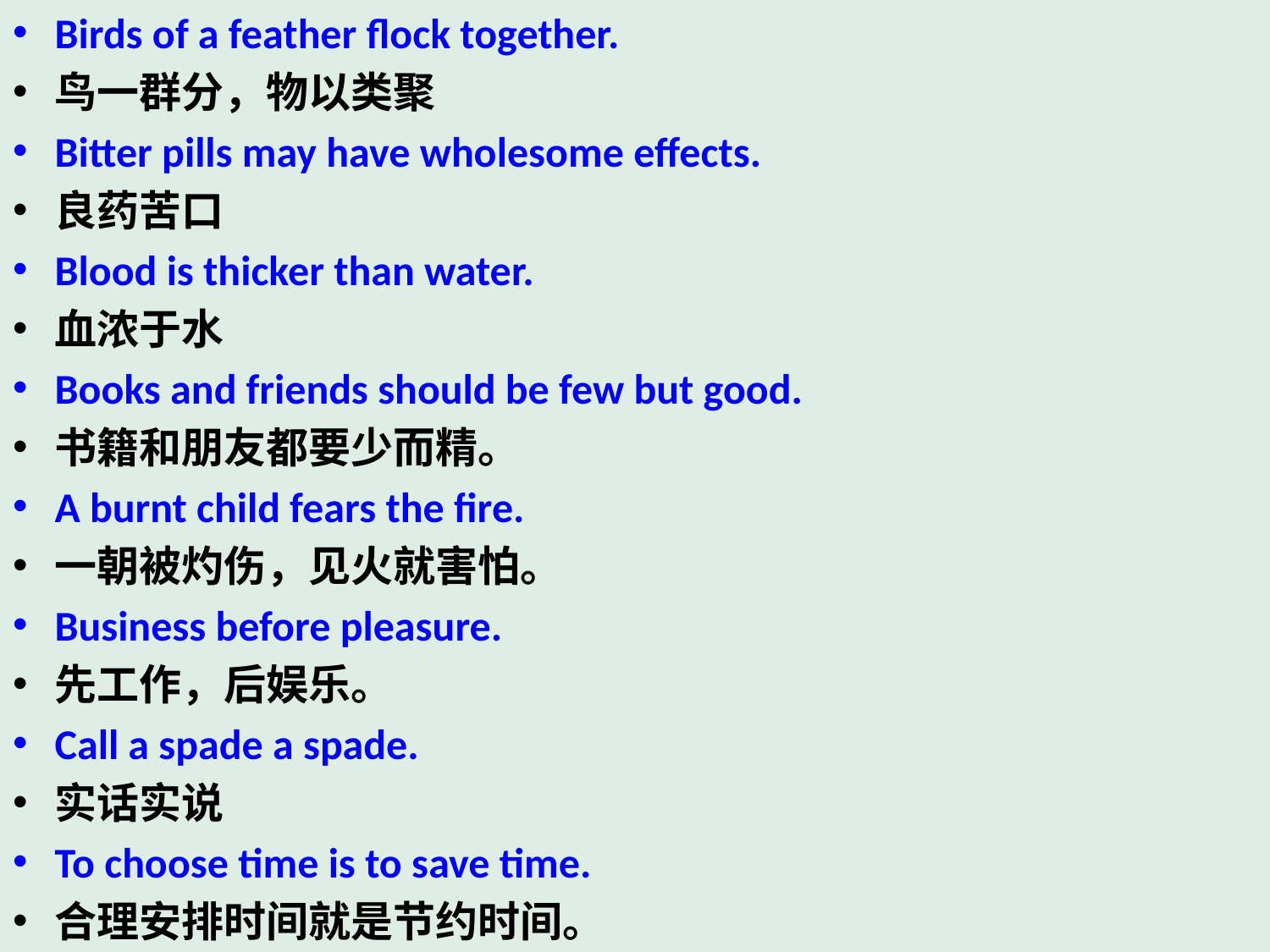

Birds of a feather flock together.
鸟一群分，物以类聚
Bitter pills may have wholesome effects.
良药苦口
Blood is thicker than water.
血浓于水
Books and friends should be few but good.
书籍和朋友都要少而精。
A burnt child fears the fire.
一朝被灼伤，见火就害怕。
Business before pleasure.
先工作，后娱乐。
Call a spade a spade.
实话实说
To choose time is to save time.
合理安排时间就是节约时间。